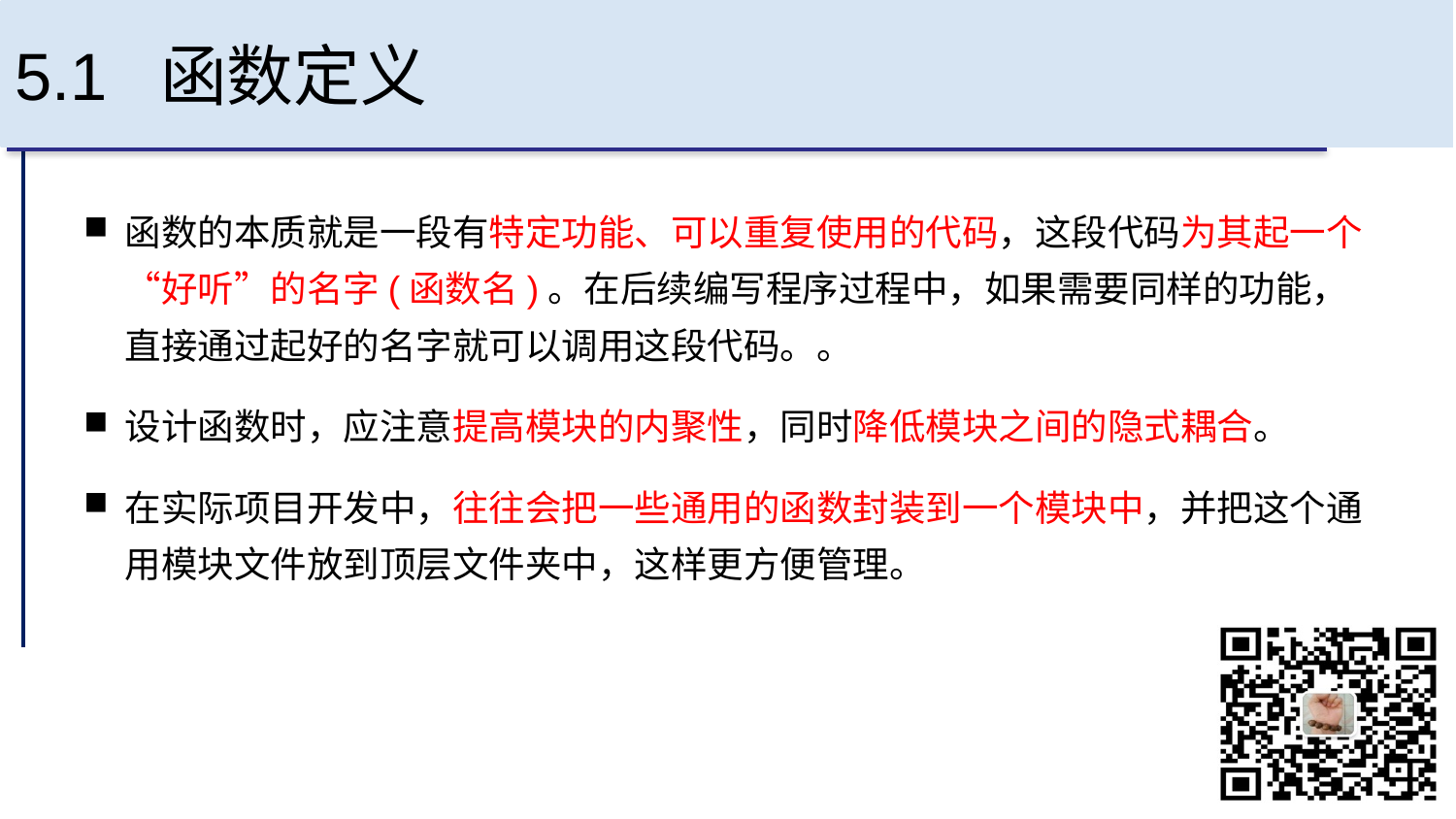

# 5.1  函数定义
函数的本质就是一段有特定功能、可以重复使用的代码，这段代码为其起一个“好听”的名字(函数名)。在后续编写程序过程中，如果需要同样的功能，直接通过起好的名字就可以调用这段代码。。
设计函数时，应注意提高模块的内聚性，同时降低模块之间的隐式耦合。
在实际项目开发中，往往会把一些通用的函数封装到一个模块中，并把这个通用模块文件放到顶层文件夹中，这样更方便管理。